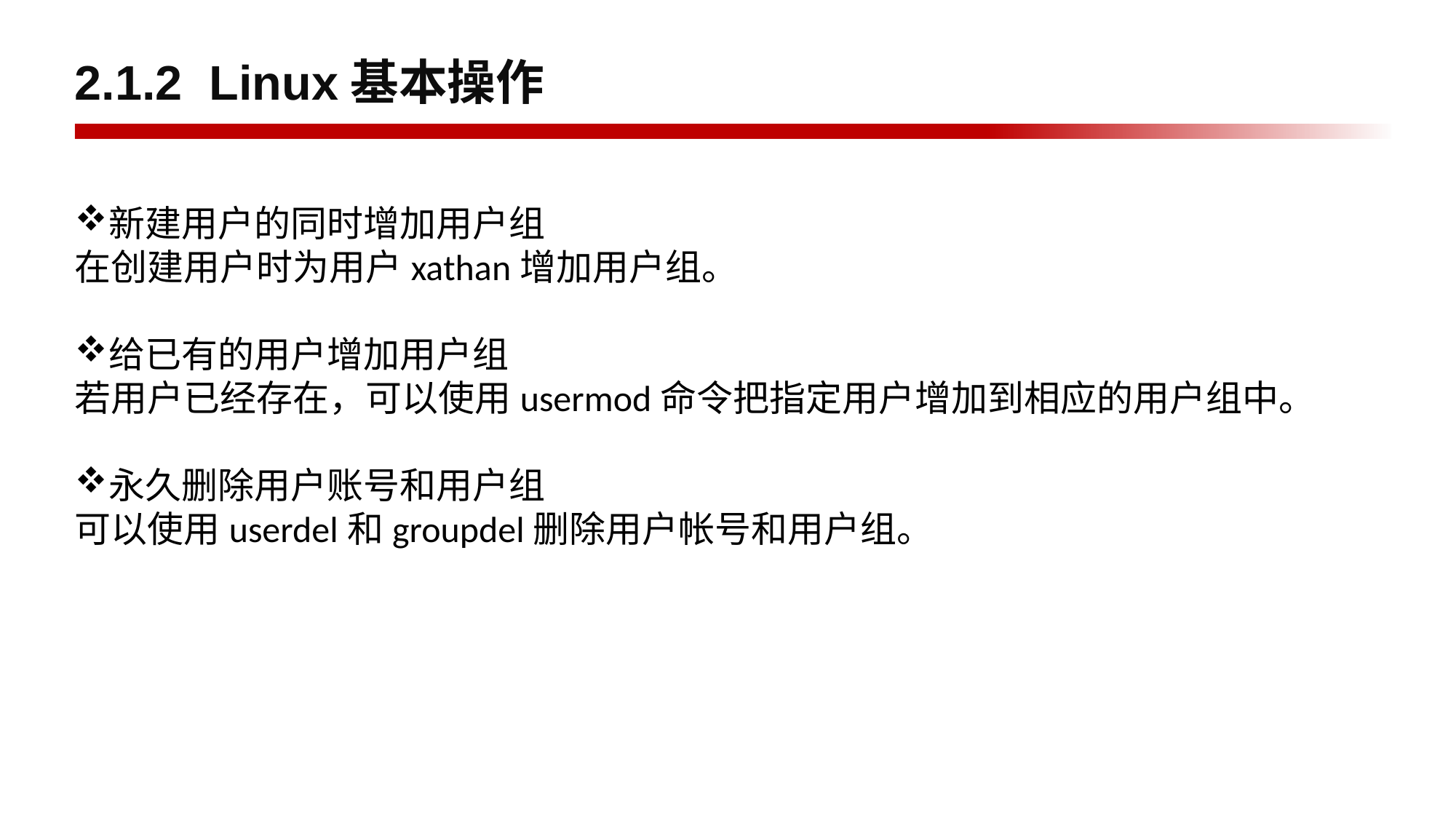

# 2.1.2  Linux基本操作

新建用户的同时增加用户组
在创建用户时为用户xathan增加用户组。

给已有的用户增加用户组
若用户已经存在，可以使用usermod命令把指定用户增加到相应的用户组中。

永久删除用户账号和用户组
可以使用userdel和groupdel删除用户帐号和用户组。